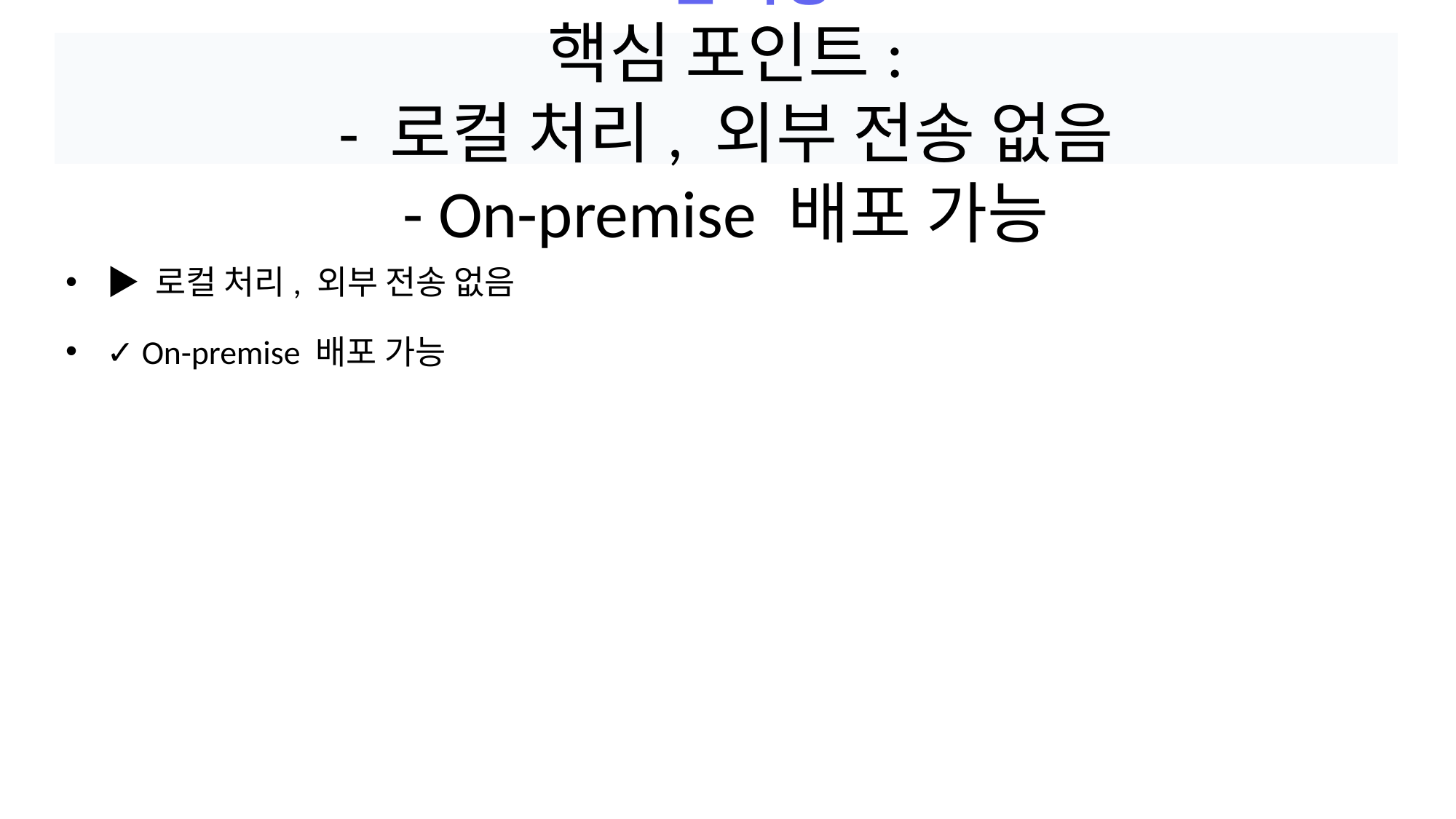

# 보안 특징
핵심 포인트:
- 로컬 처리, 외부 전송 없음
- On-premise 배포 가능

▶ 로컬 처리, 외부 전송 없음
✓ On-premise 배포 가능